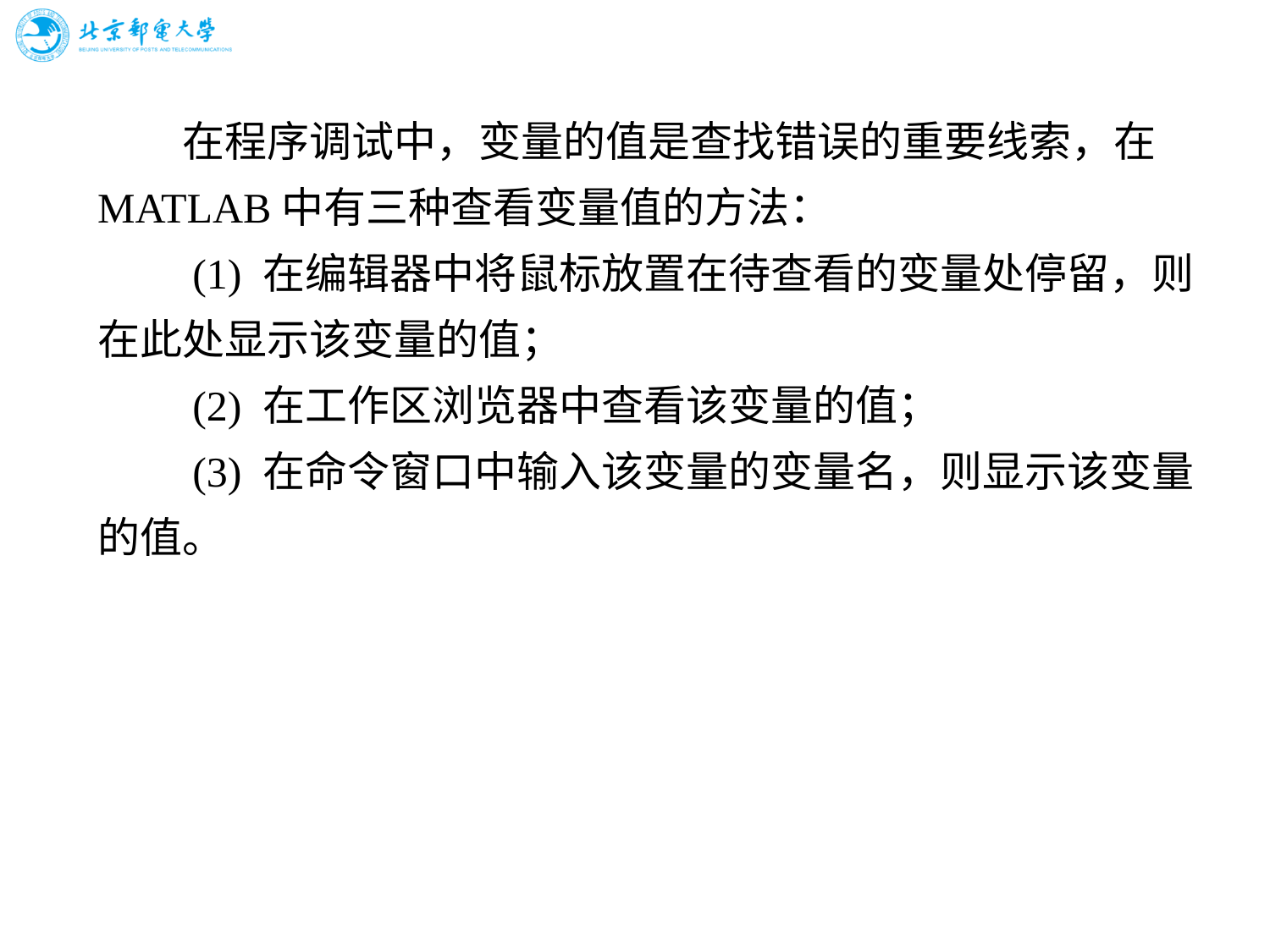

# 在程序调试中，变量的值是查找错误的重要线索，在MATLAB中有三种查看变量值的方法： 　　(1) 在编辑器中将鼠标放置在待查看的变量处停留，则在此处显示该变量的值； 　　(2) 在工作区浏览器中查看该变量的值； 　　(3) 在命令窗口中输入该变量的变量名，则显示该变量的值。